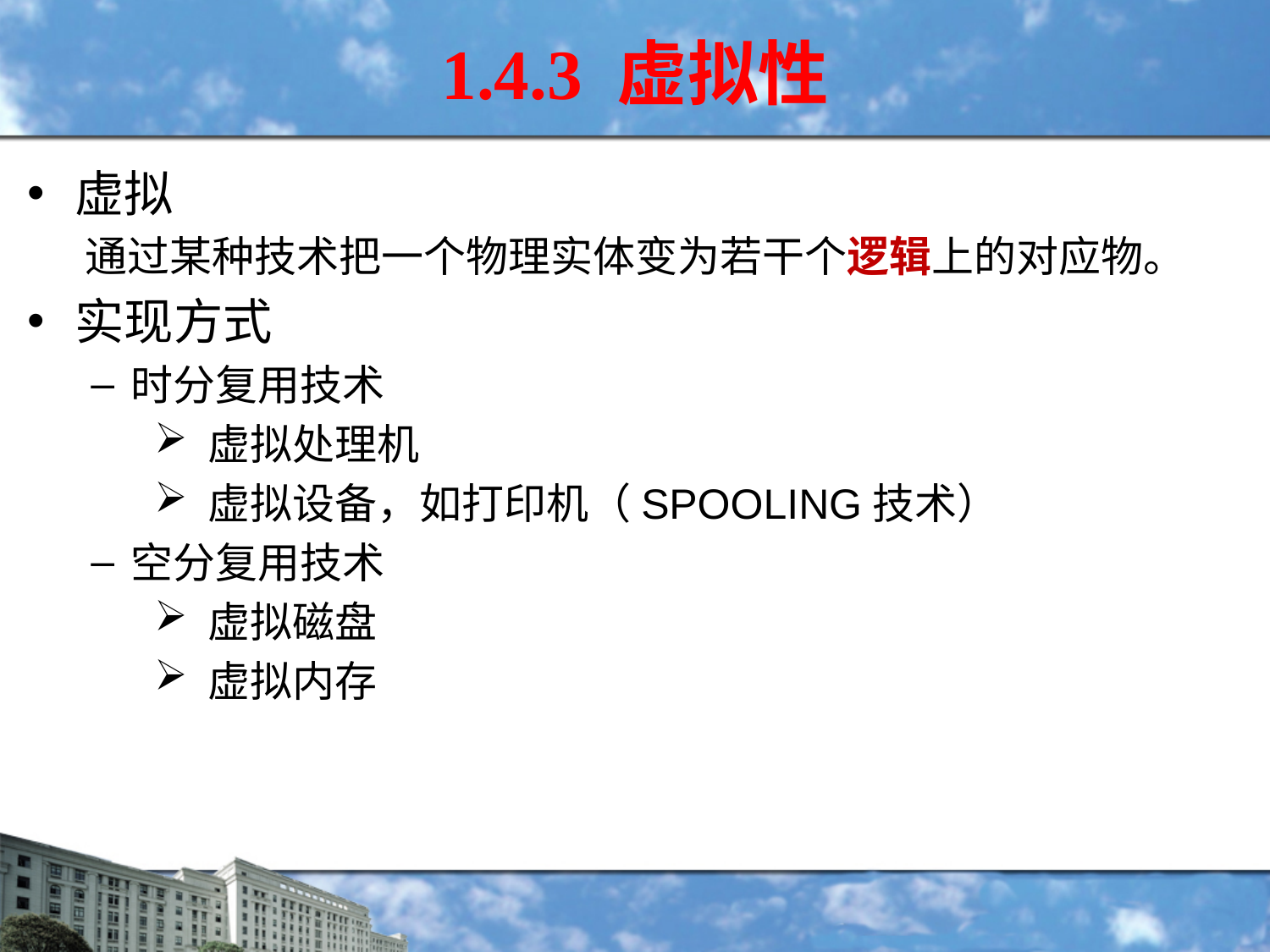

# 1.4.3 虚拟性
虚拟
     通过某种技术把一个物理实体变为若干个逻辑上的对应物。
实现方式
时分复用技术
 虚拟处理机
 虚拟设备，如打印机（SPOOLING技术）
空分复用技术
 虚拟磁盘
 虚拟内存